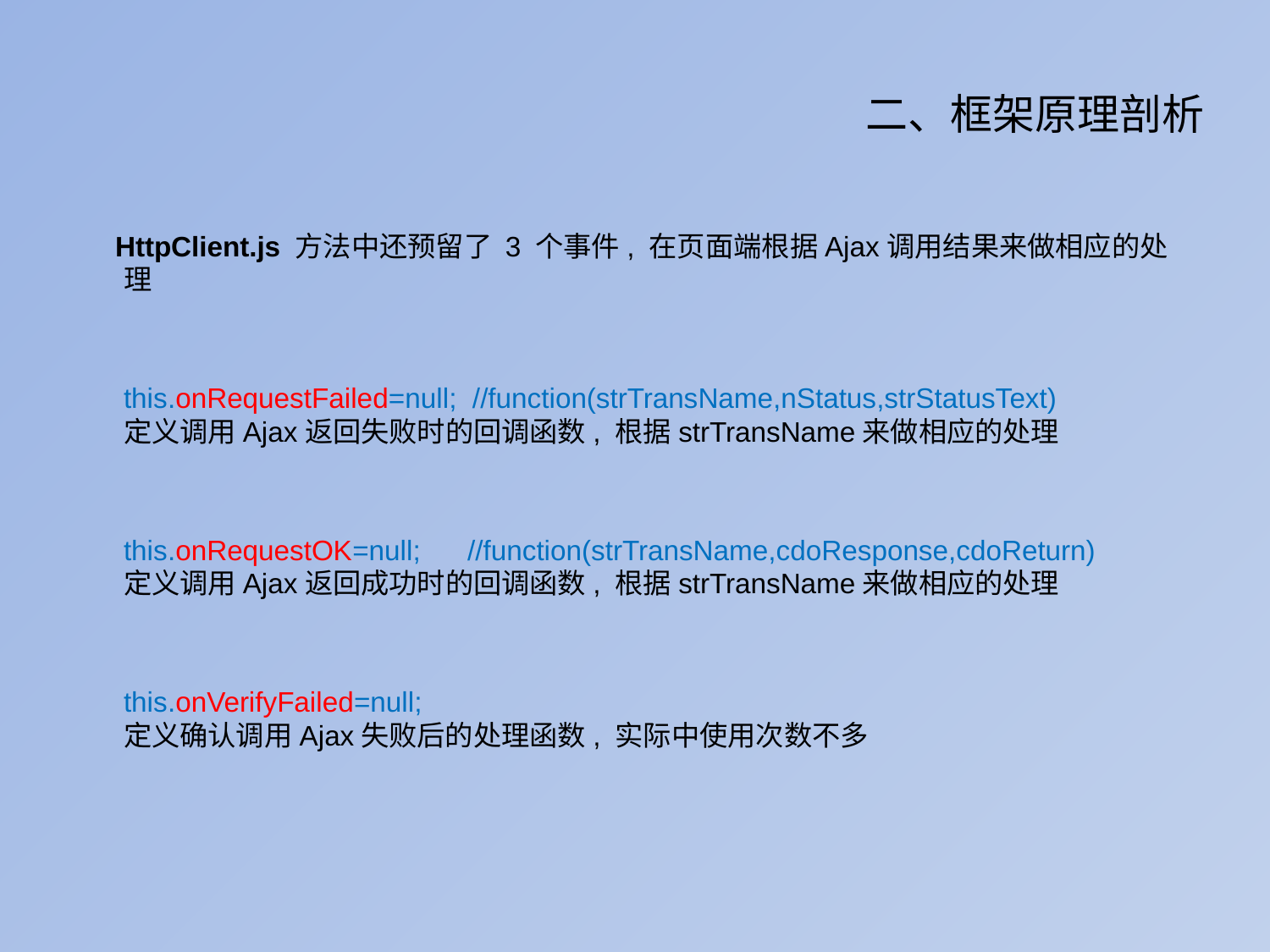

二、框架原理剖析
     HttpClient.js 方法中还预留了 3 个事件, 在页面端根据Ajax调用结果来做相应的处理

	this.onRequestFailed=null;  //function(strTransName,nStatus,strStatusText)
定义调用Ajax返回失败时的回调函数, 根据strTransName来做相应的处理

	this.onRequestOK=null;      //function(strTransName,cdoResponse,cdoReturn)
定义调用Ajax返回成功时的回调函数, 根据strTransName来做相应的处理

	this.onVerifyFailed=null;
定义确认调用Ajax失败后的处理函数, 实际中使用次数不多